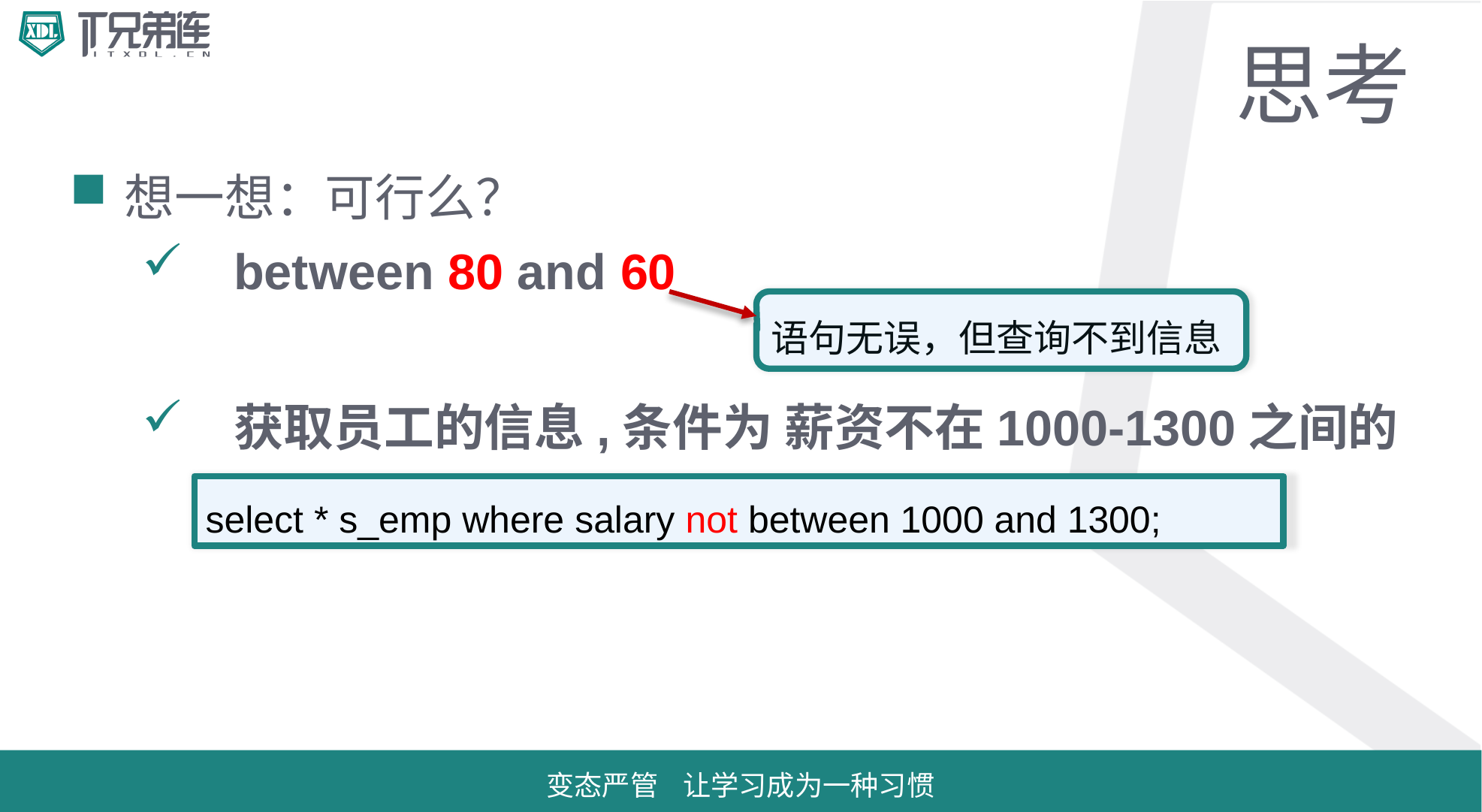

# 思考
想一想：可行么？
between 80 and 60

获取员工的信息,条件为 薪资不在1000-1300之间的
语句无误，但查询不到信息
select * s_emp where salary not between 1000 and 1300;